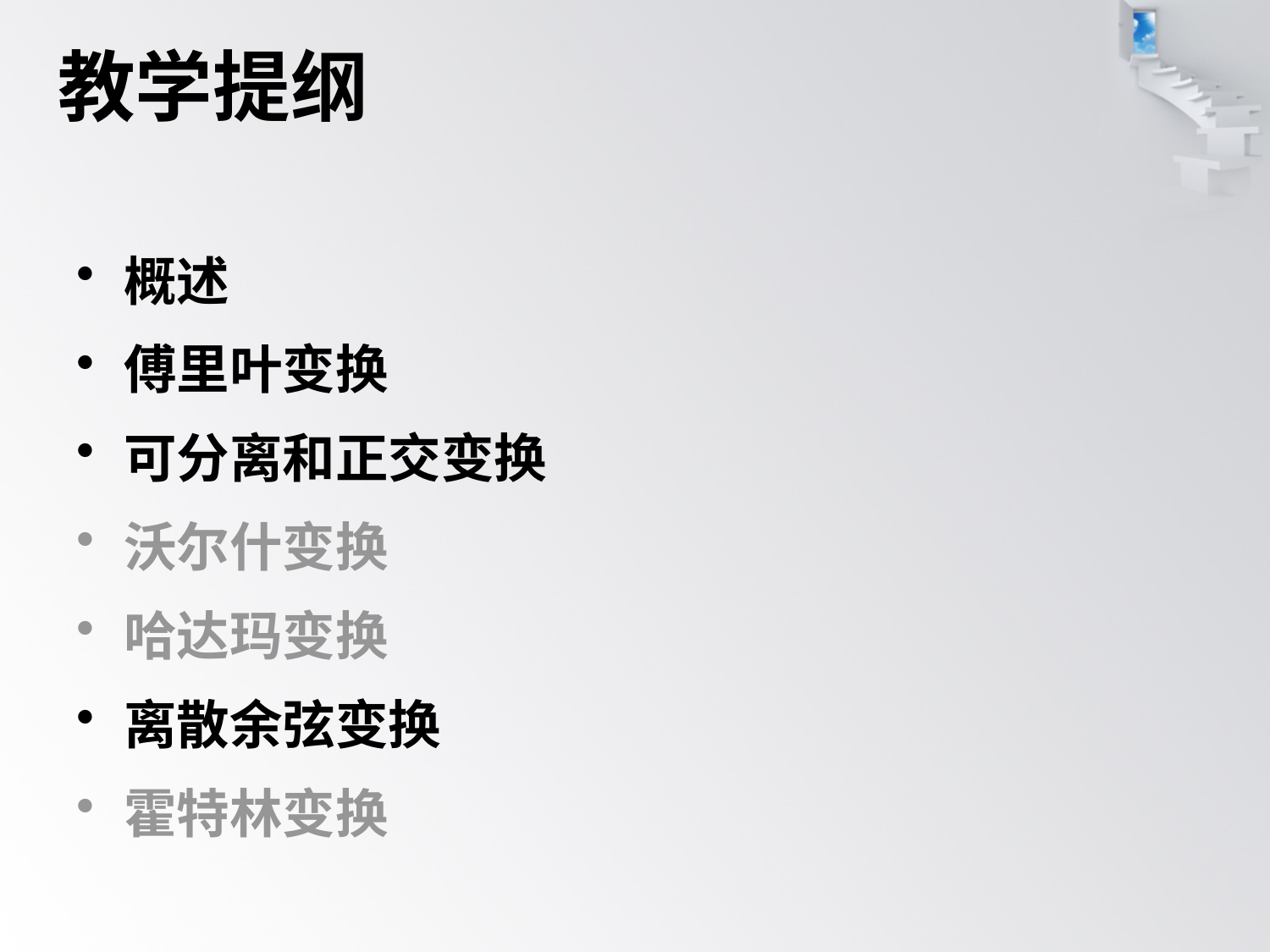

# 教学提纲
概述
傅里叶变换
可分离和正交变换
沃尔什变换
哈达玛变换
离散余弦变换
霍特林变换